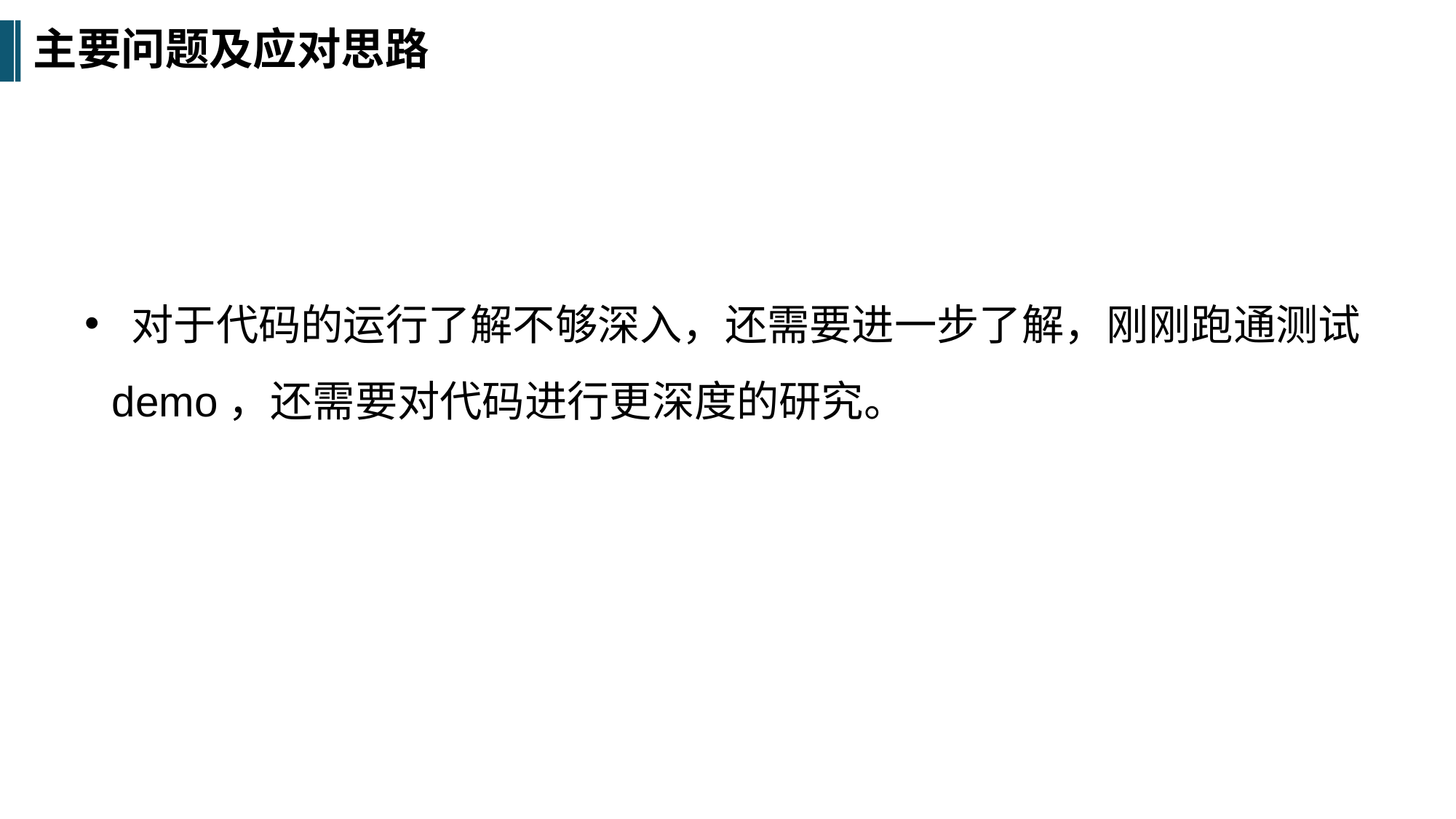

主要问题及应对思路
 对于代码的运行了解不够深入，还需要进一步了解，刚刚跑通测试demo，还需要对代码进行更深度的研究。